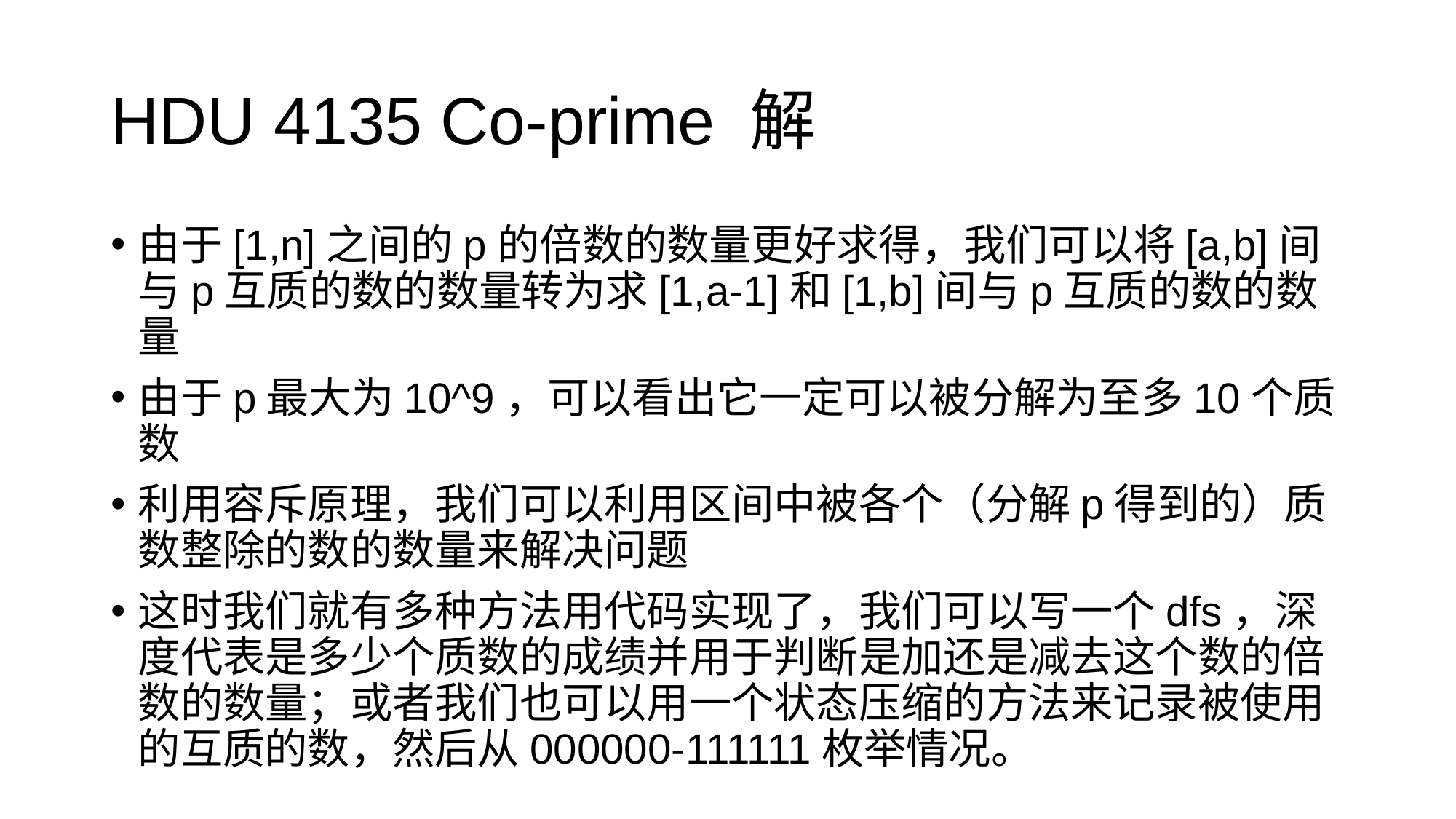

# HDU 4135 Co-prime 解
由于[1,n]之间的p的倍数的数量更好求得，我们可以将[a,b]间与p互质的数的数量转为求[1,a-1]和[1,b]间与p互质的数的数量
由于p最大为10^9，可以看出它一定可以被分解为至多10个质数
利用容斥原理，我们可以利用区间中被各个（分解p得到的）质数整除的数的数量来解决问题
这时我们就有多种方法用代码实现了，我们可以写一个dfs，深度代表是多少个质数的成绩并用于判断是加还是减去这个数的倍数的数量；或者我们也可以用一个状态压缩的方法来记录被使用的互质的数，然后从000000-111111枚举情况。